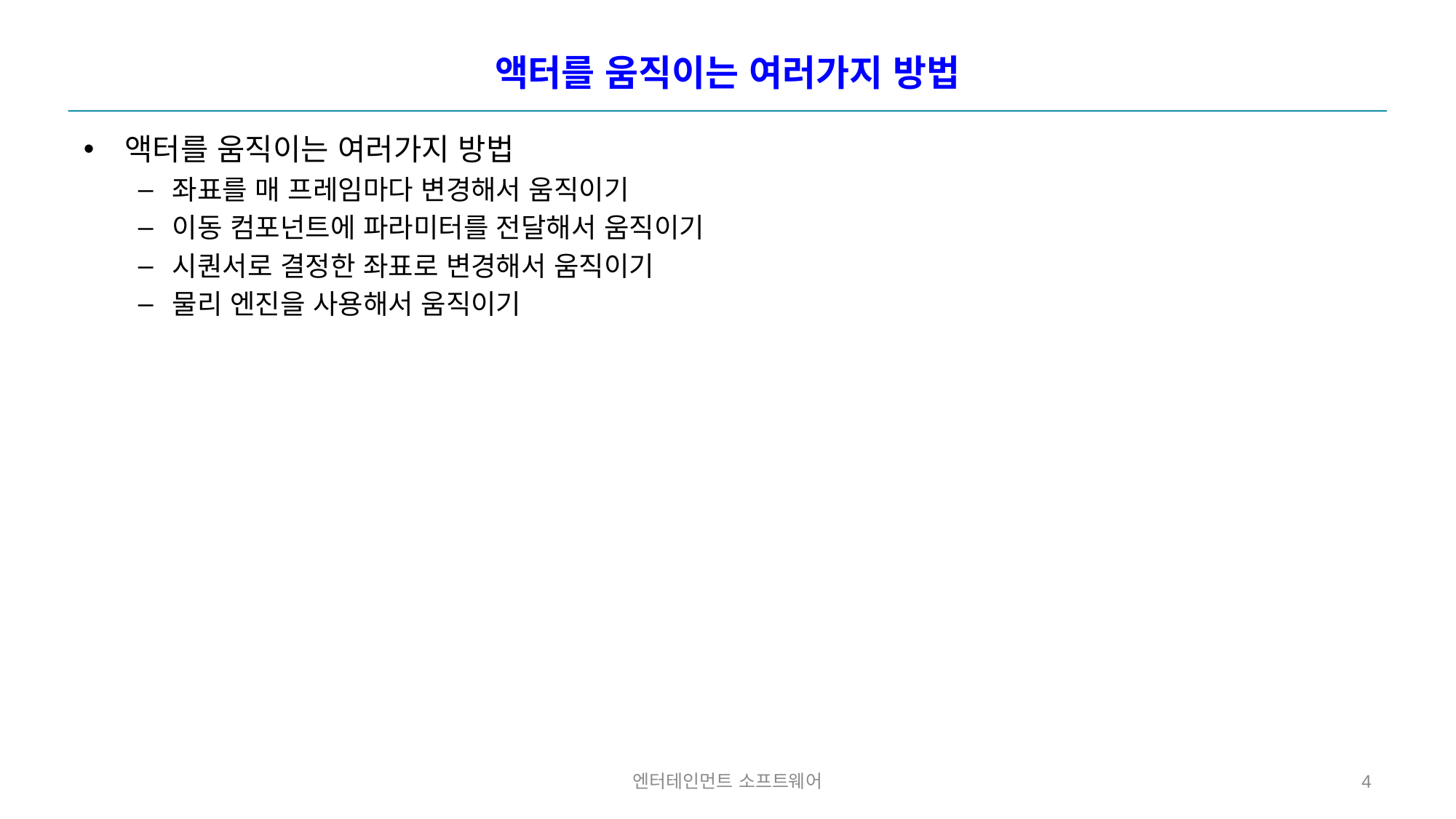

# 액터를 움직이는 여러가지 방법
액터를 움직이는 여러가지 방법
좌표를 매 프레임마다 변경해서 움직이기
이동 컴포넌트에 파라미터를 전달해서 움직이기
시퀀서로 결정한 좌표로 변경해서 움직이기
물리 엔진을 사용해서 움직이기

엔터테인먼트 소프트웨어
4